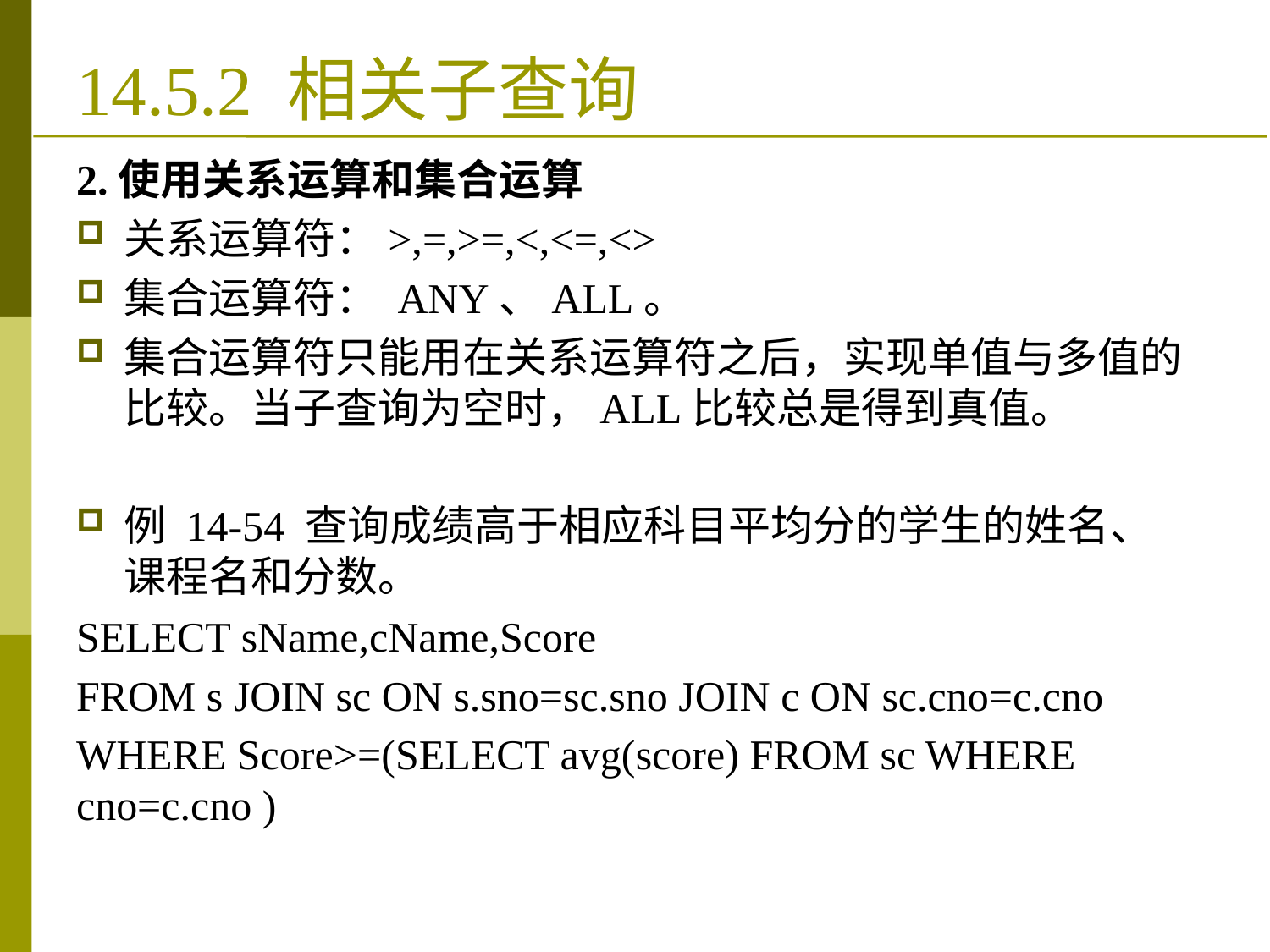

# 14.5.2 相关子查询
2.使用关系运算和集合运算
关系运算符：>,=,>=,<,<=,<>
集合运算符： ANY、ALL。
集合运算符只能用在关系运算符之后，实现单值与多值的比较。当子查询为空时，ALL比较总是得到真值。

例 14‑54 查询成绩高于相应科目平均分的学生的姓名、课程名和分数。
SELECT sName,cName,Score
FROM s JOIN sc ON s.sno=sc.sno JOIN c ON sc.cno=c.cno
WHERE Score>=(SELECT avg(score) FROM sc WHERE cno=c.cno )